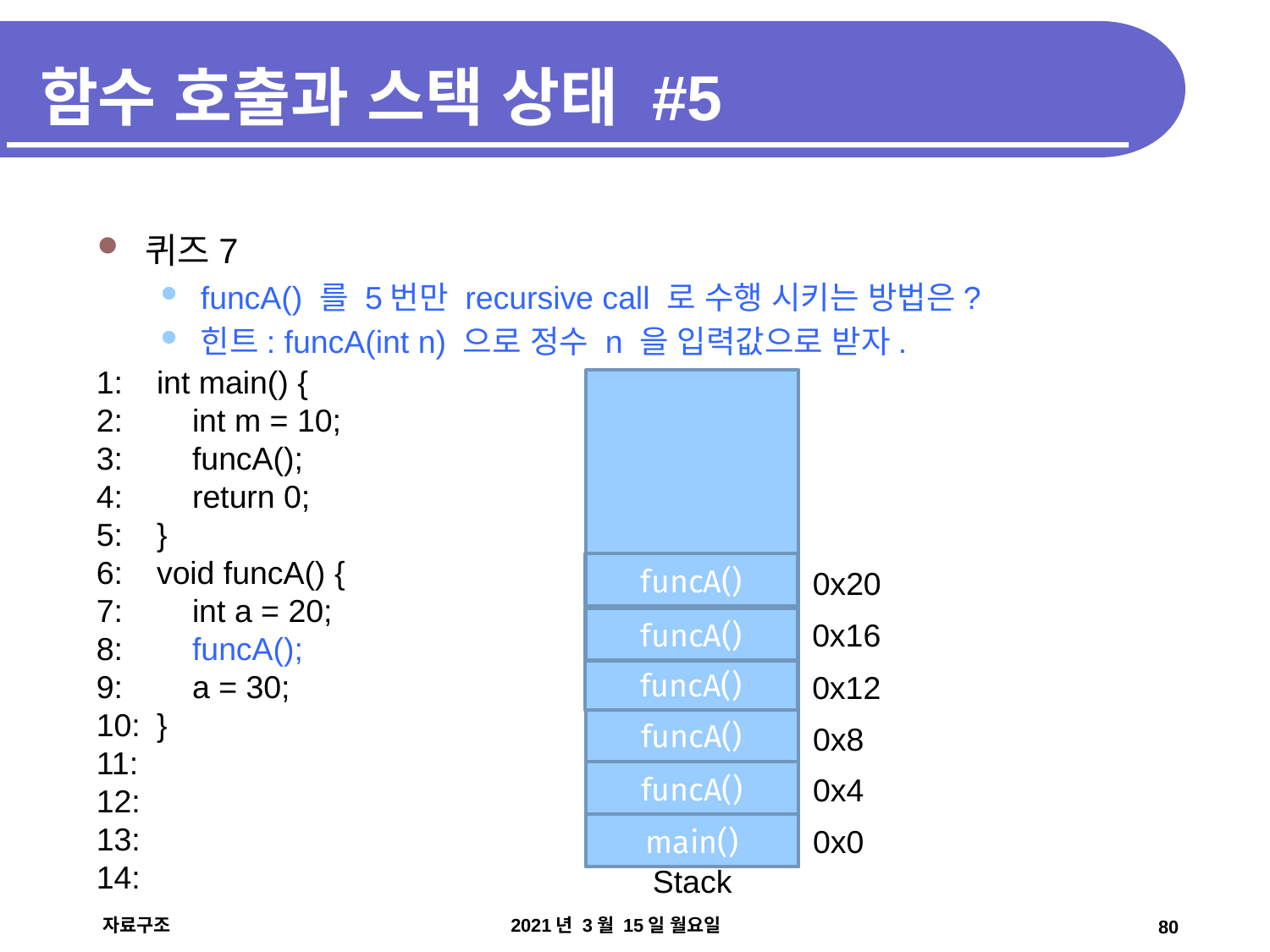

# 함수 호출과 스택 상태 #5
퀴즈7
funcA() 를 5번만 recursive call 로 수행 시키는 방법은?
힌트: funcA(int n) 으로 정수 n 을 입력값으로 받자.
1:
2:
3:
4:
5:
6:
7:
8:
9:
10:
11:
12:
13:
14:
int main() {
    int m = 10;
    funcA();
    return 0;
}
void funcA() {
    int a = 20;
    funcA();
    a = 30;
}

funcA()
0x20
funcA()
0x16
funcA()
0x12
funcA()
0x8
funcA()
0x4
main()
0x0
Stack
80